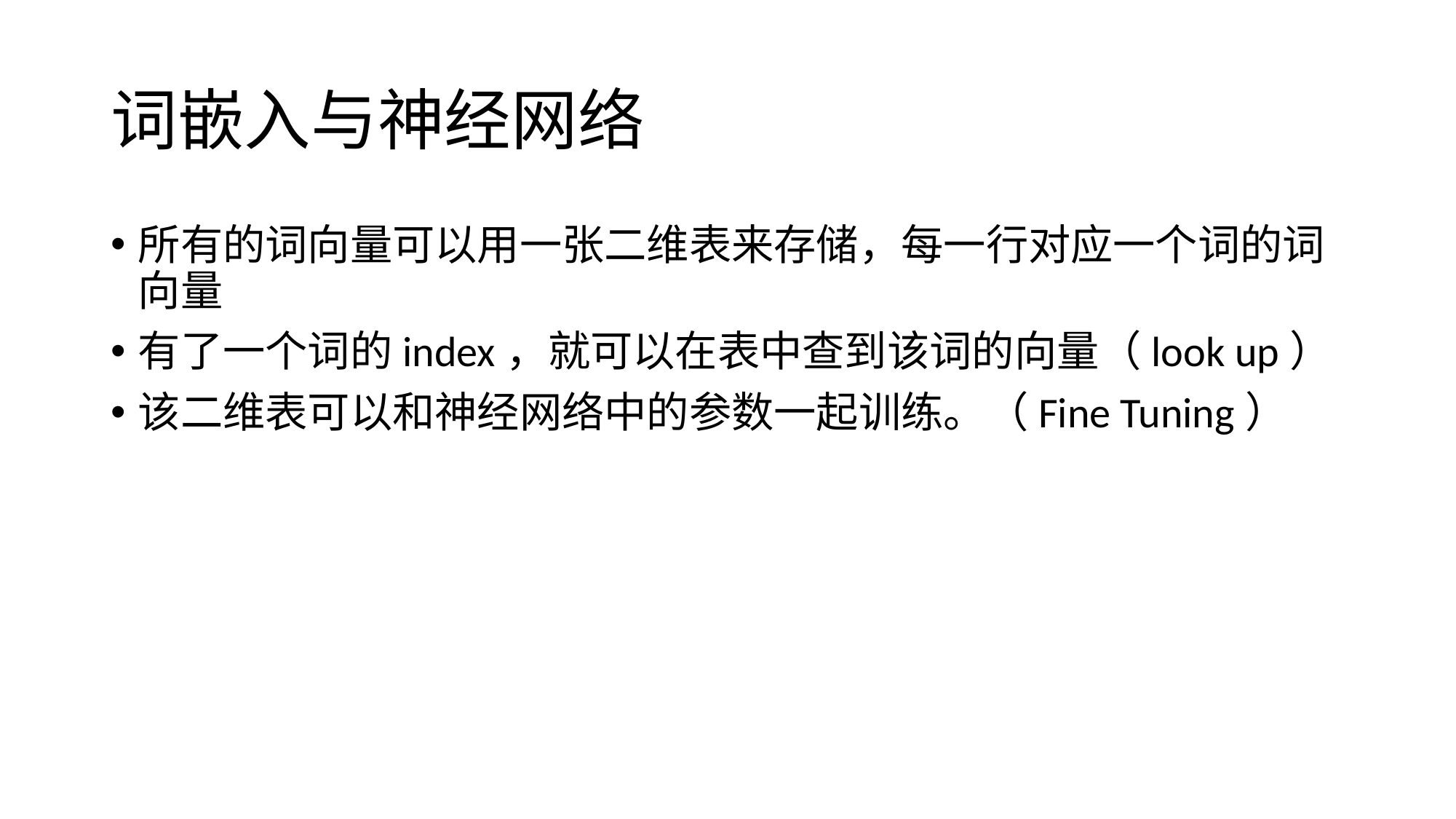

# 词嵌入与神经网络
所有的词向量可以用一张二维表来存储，每一行对应一个词的词向量
有了一个词的index，就可以在表中查到该词的向量（look up）
该二维表可以和神经网络中的参数一起训练。（Fine Tuning）